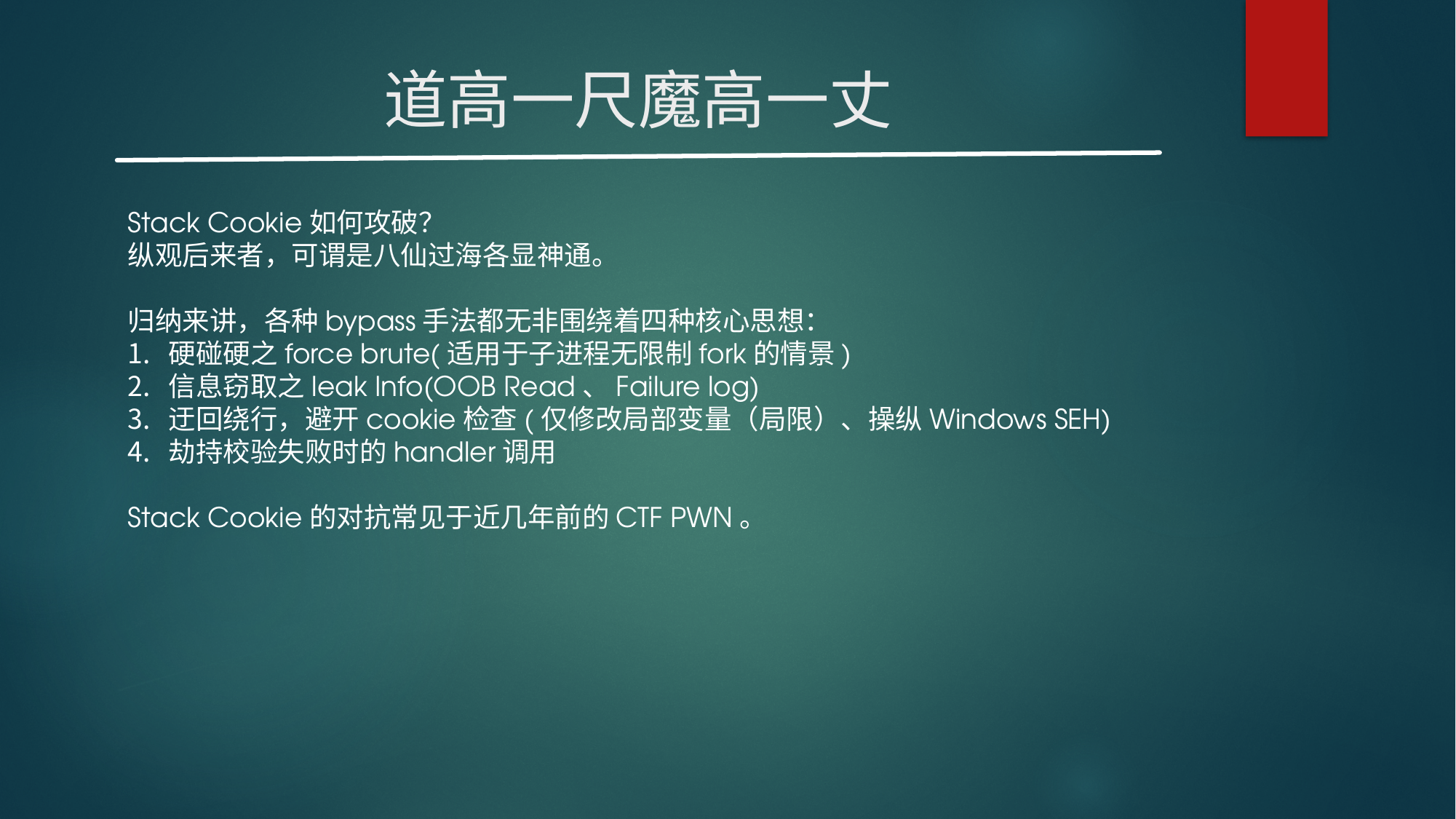

# 道高一尺魔高一丈
Stack Cookie如何攻破？
纵观后来者，可谓是八仙过海各显神通。

归纳来讲，各种bypass手法都无非围绕着四种核心思想：
硬碰硬之force brute(适用于子进程无限制fork的情景)
信息窃取之leak Info(OOB Read、Failure log)
迂回绕行，避开cookie检查(仅修改局部变量（局限）、操纵Windows SEH)
劫持校验失败时的handler调用

Stack Cookie的对抗常见于近几年前的CTF PWN。